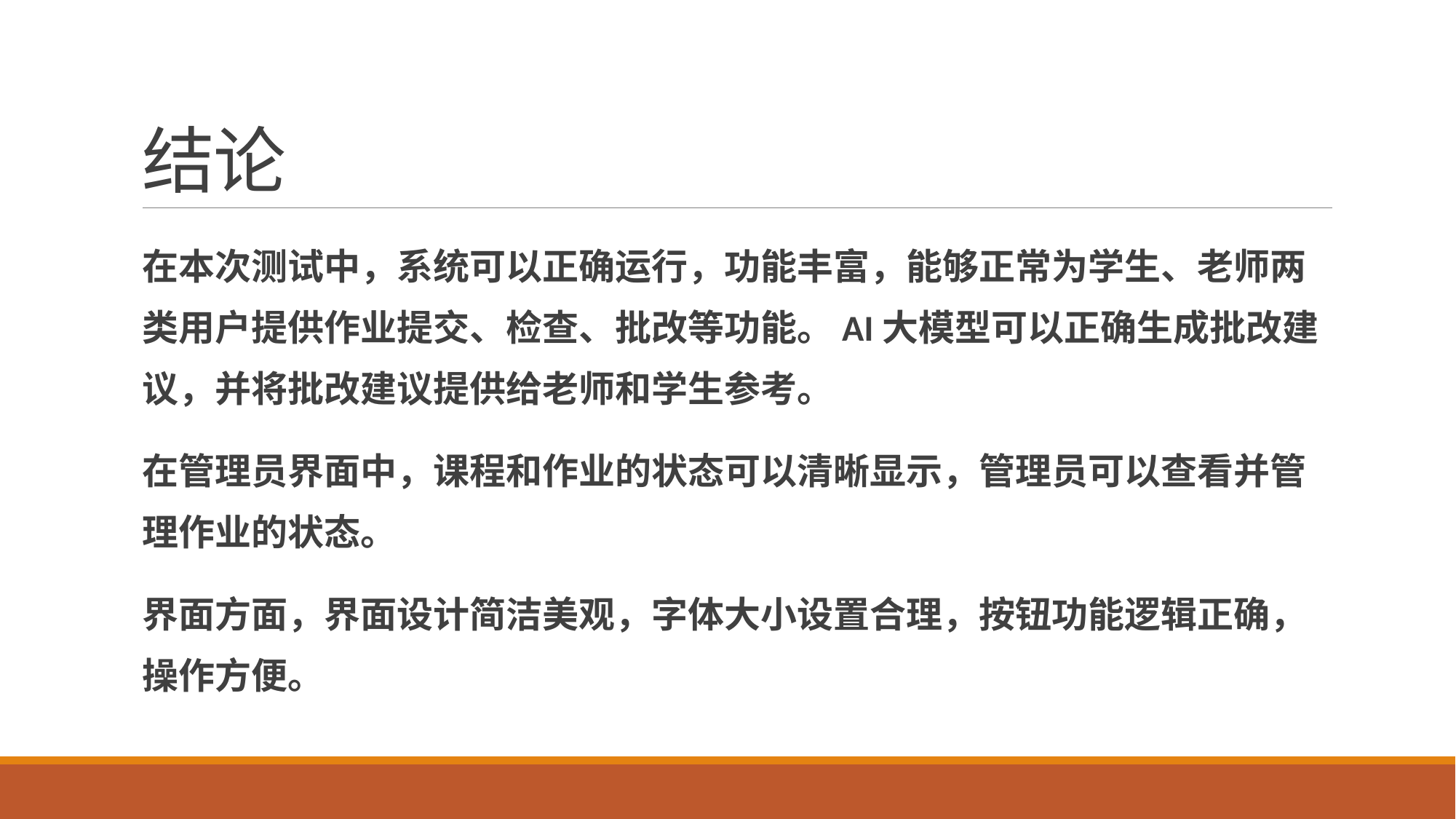

# 结论
在本次测试中，系统可以正确运行，功能丰富，能够正常为学生、老师两类用户提供作业提交、检查、批改等功能。AI大模型可以正确生成批改建议，并将批改建议提供给老师和学生参考。
在管理员界面中，课程和作业的状态可以清晰显示，管理员可以查看并管理作业的状态。
界面方面，界面设计简洁美观，字体大小设置合理，按钮功能逻辑正确，操作方便。